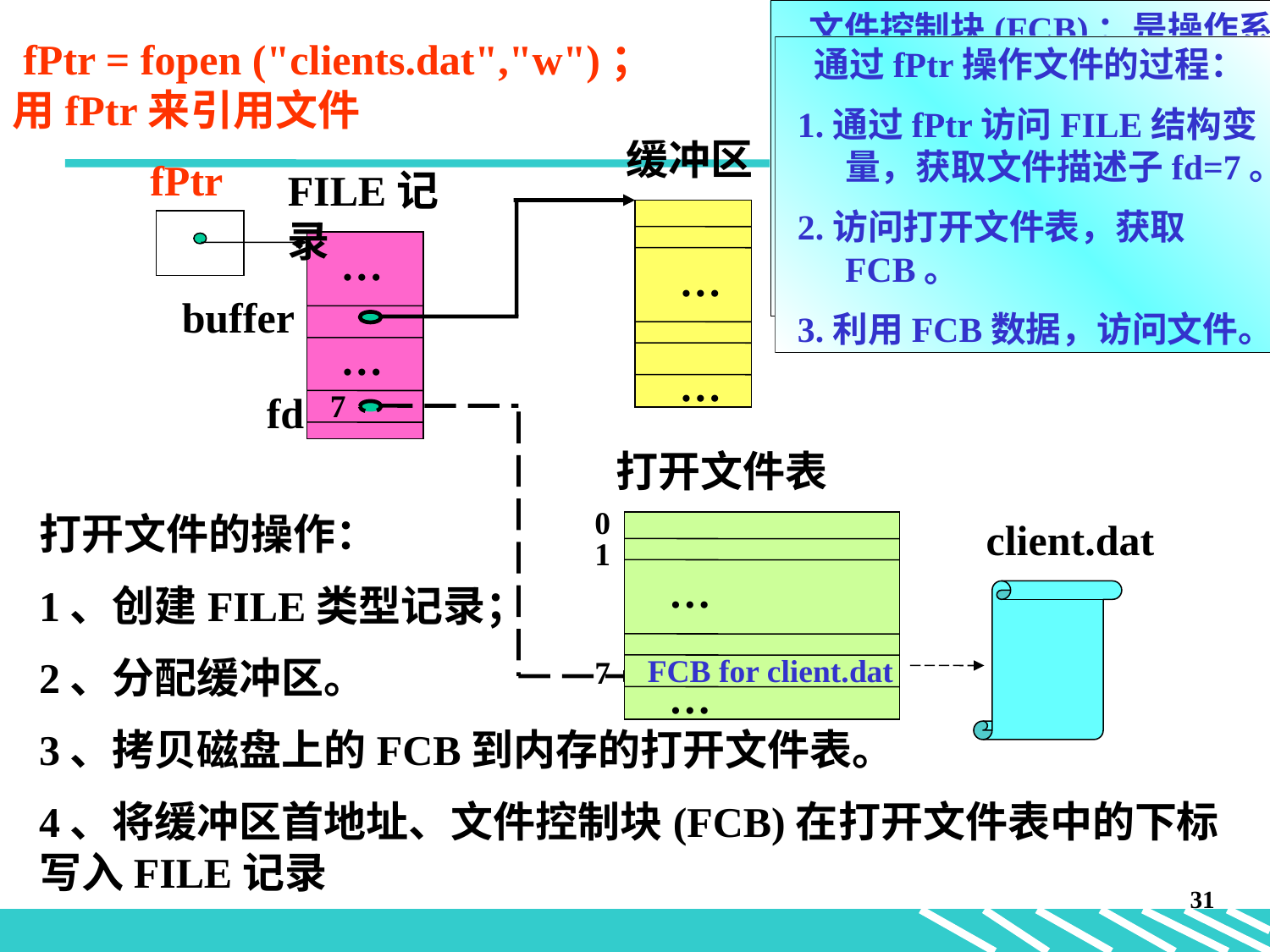

文件控制块(FCB)：是操作系统为管理文件而设置的数据结构，存放了为管理文件所需的所有有关信息（文件属性）。是文件存在的标志。操作系统要依靠FCB中的数据完成对文件的读或写操作
 fPtr = fopen ("clients.dat","w")；
用fPtr来引用文件

 通过fPtr操作文件的过程：
1.通过fPtr访问FILE结构变量，获取文件描述子fd=7。
2.访问打开文件表，获取FCB。
3.利用FCB数据，访问文件。
缓冲区

…

…

   fPtr

FILE记录

…
buffer

…
fd
7

打开文件表
0
打开文件的操作：
1、创建FILE类型记录；
2、分配缓冲区。
3、拷贝磁盘上的FCB到内存的打开文件表。
4、将缓冲区首地址、文件控制块(FCB)在打开文件表中的下标写入FILE记录
client.dat

1

…

FCB for client.dat
7

…

31